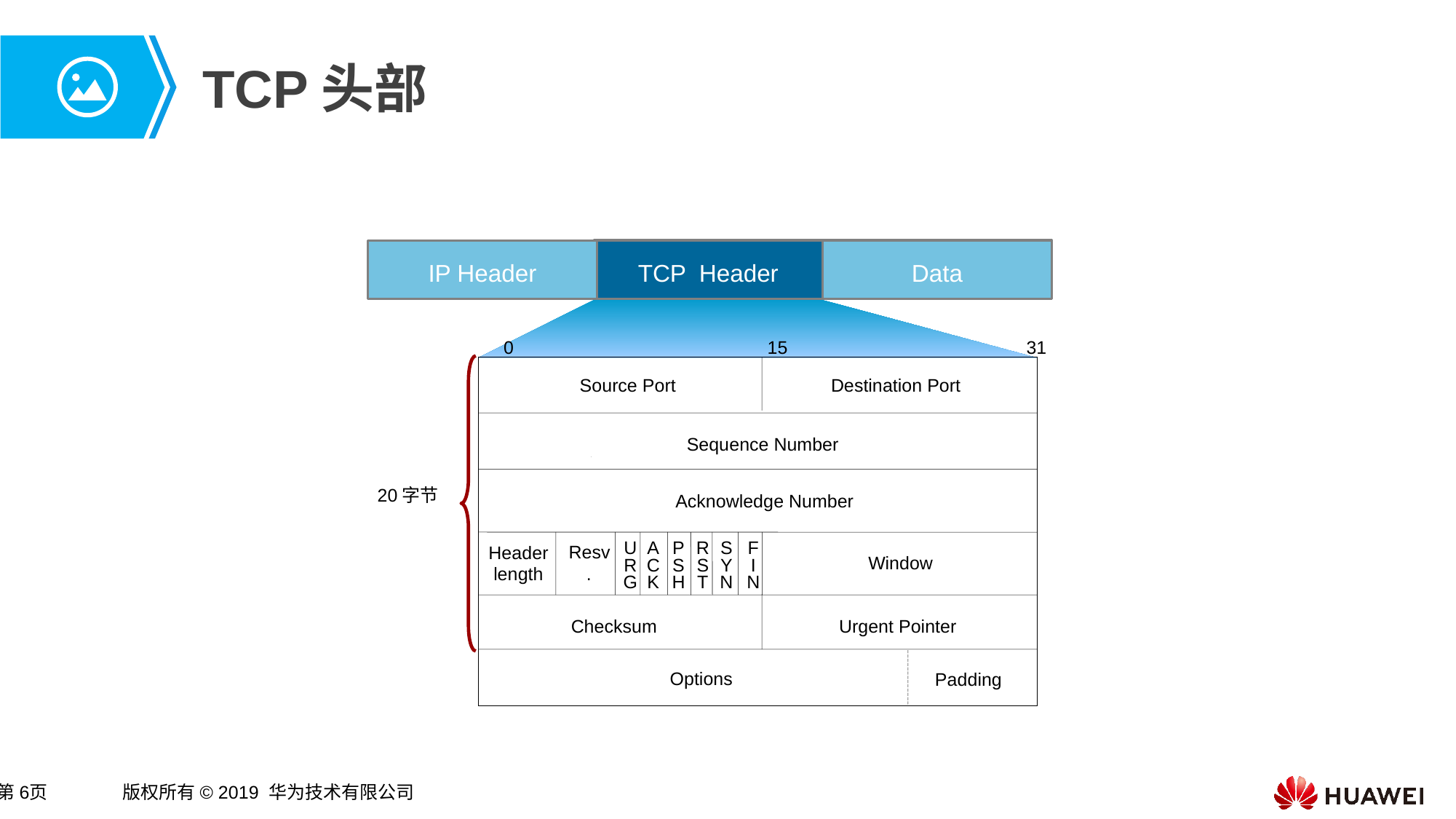

# TCP头部
TCP  Header
Data
IP Header

0                                                  15                                               31

Source Port
Destination Port

Sequence Number

Acknowledge Number

URG
ACK
PSH
RST
SYN
FIN
Header length
Resv.
Window

Checksum
Urgent Pointer

Options
Padding
20字节